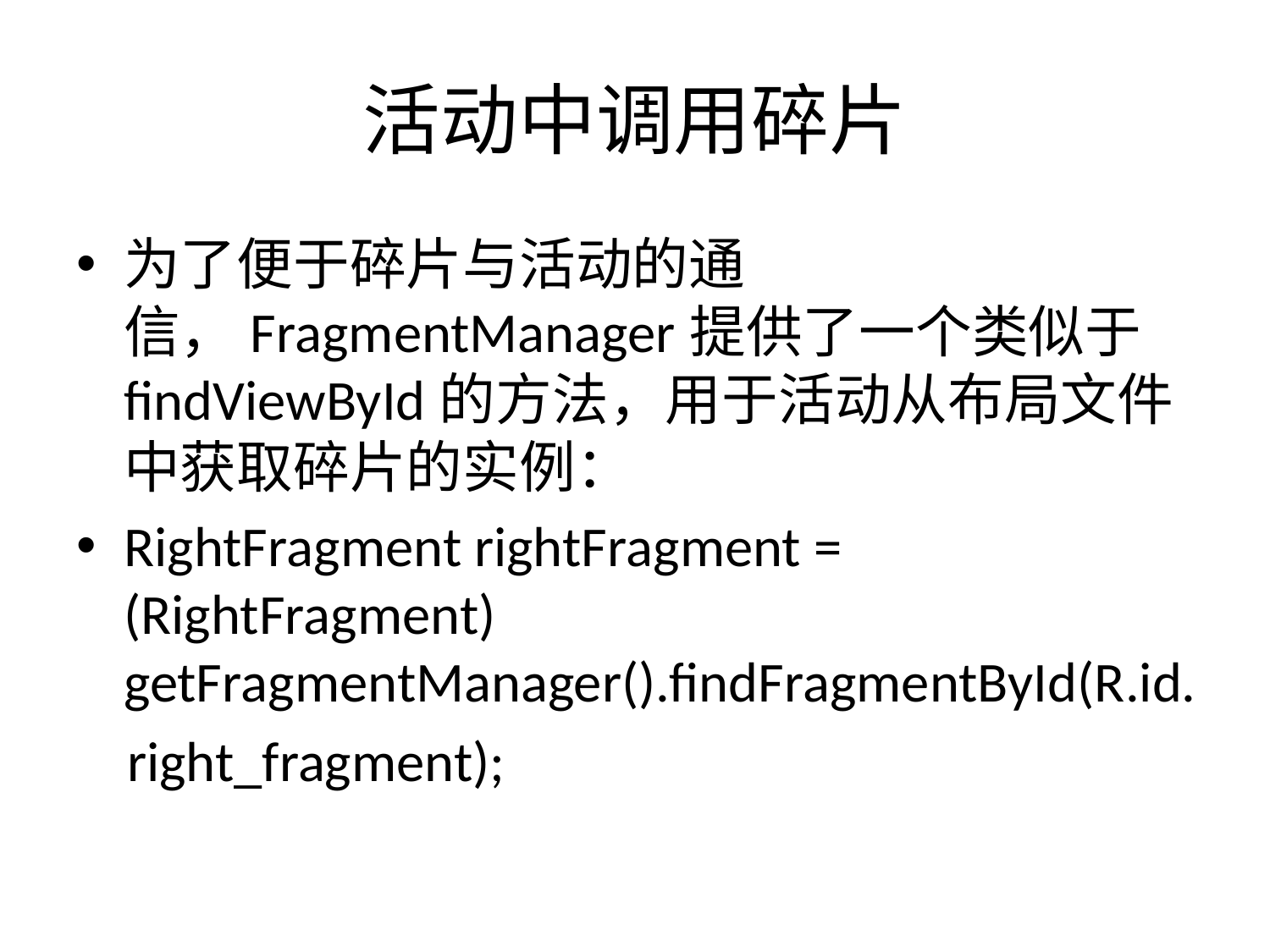

# 活动中调用碎片
为了便于碎片与活动的通信，FragmentManager提供了一个类似于findViewById的方法，用于活动从布局文件中获取碎片的实例：
RightFragment rightFragment = (RightFragment) getFragmentManager().findFragmentById(R.id.
    right_fragment);